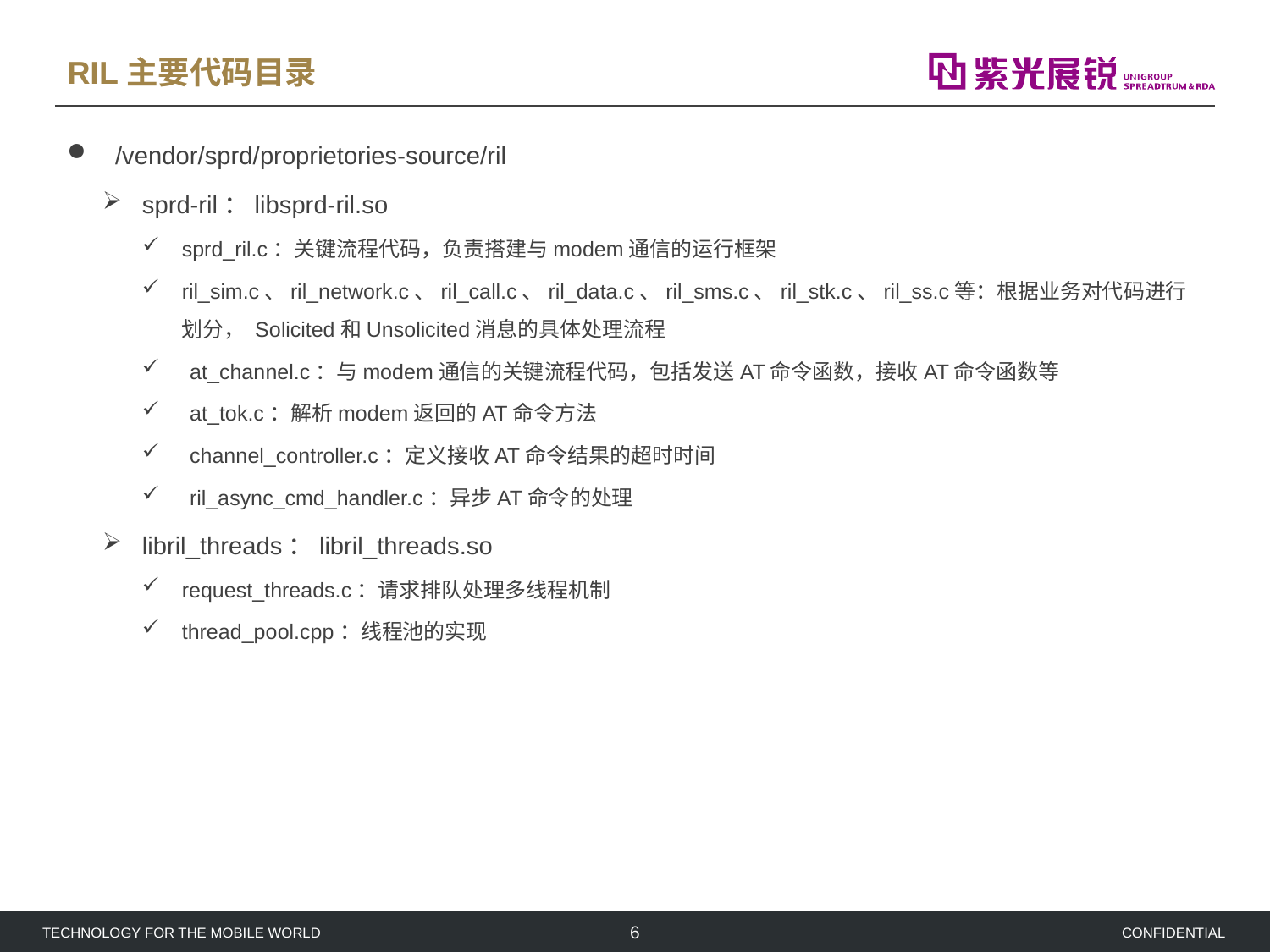

# RIL主要代码目录
/vendor/sprd/proprietories-source/ril
sprd-ril：libsprd-ril.so
sprd_ril.c：关键流程代码，负责搭建与modem通信的运行框架
ril_sim.c、ril_network.c、ril_call.c、ril_data.c、ril_sms.c、ril_stk.c、ril_ss.c等：根据业务对代码进行划分， Solicited和Unsolicited消息的具体处理流程
at_channel.c：与modem通信的关键流程代码，包括发送AT命令函数，接收AT命令函数等
at_tok.c：解析modem返回的AT命令方法
channel_controller.c：定义接收AT命令结果的超时时间
ril_async_cmd_handler.c：异步AT命令的处理
libril_threads：libril_threads.so
request_threads.c：请求排队处理多线程机制
thread_pool.cpp：线程池的实现